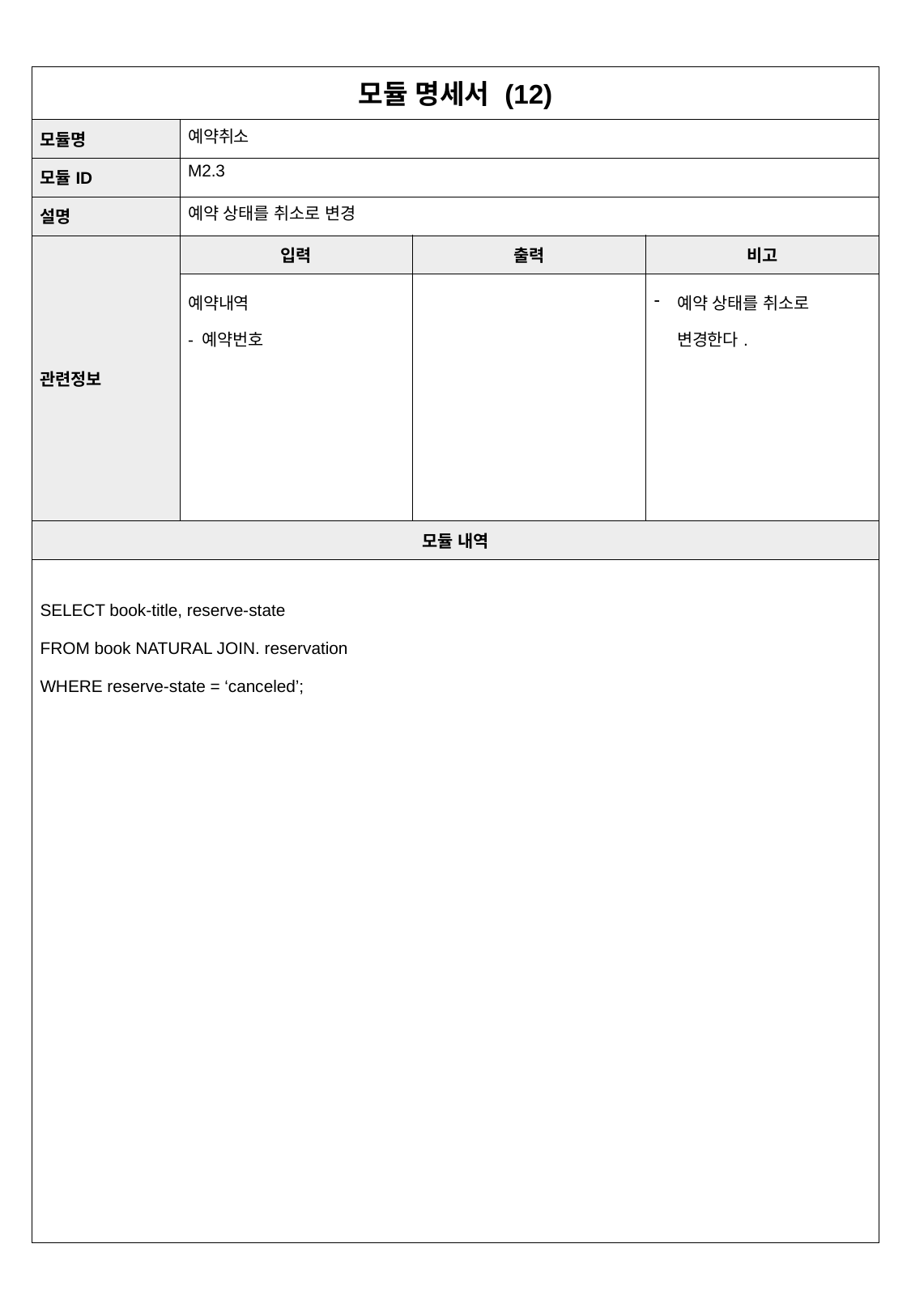

| 모듈 명세서 (12) | 주문신청서작성 |  |  |
| --- | --- | --- | --- |
| 모듈명 | 예약취소 |  |  |
| 모듈ID | M2.3 |  |  |
| 설명 | 예약 상태를 취소로 변경 |  |  |
| 관련정보 | 입력 | 출력 | 비고 |
|  | 예약내역 - 예약번호 |  | 예약 상태를 취소로 변경한다. |
| 모듈 내역 |  |  |  |
| SELECT book-title, reserve-state FROM book NATURAL JOIN. reservation WHERE reserve-state = ‘canceled’; |  |  |  |